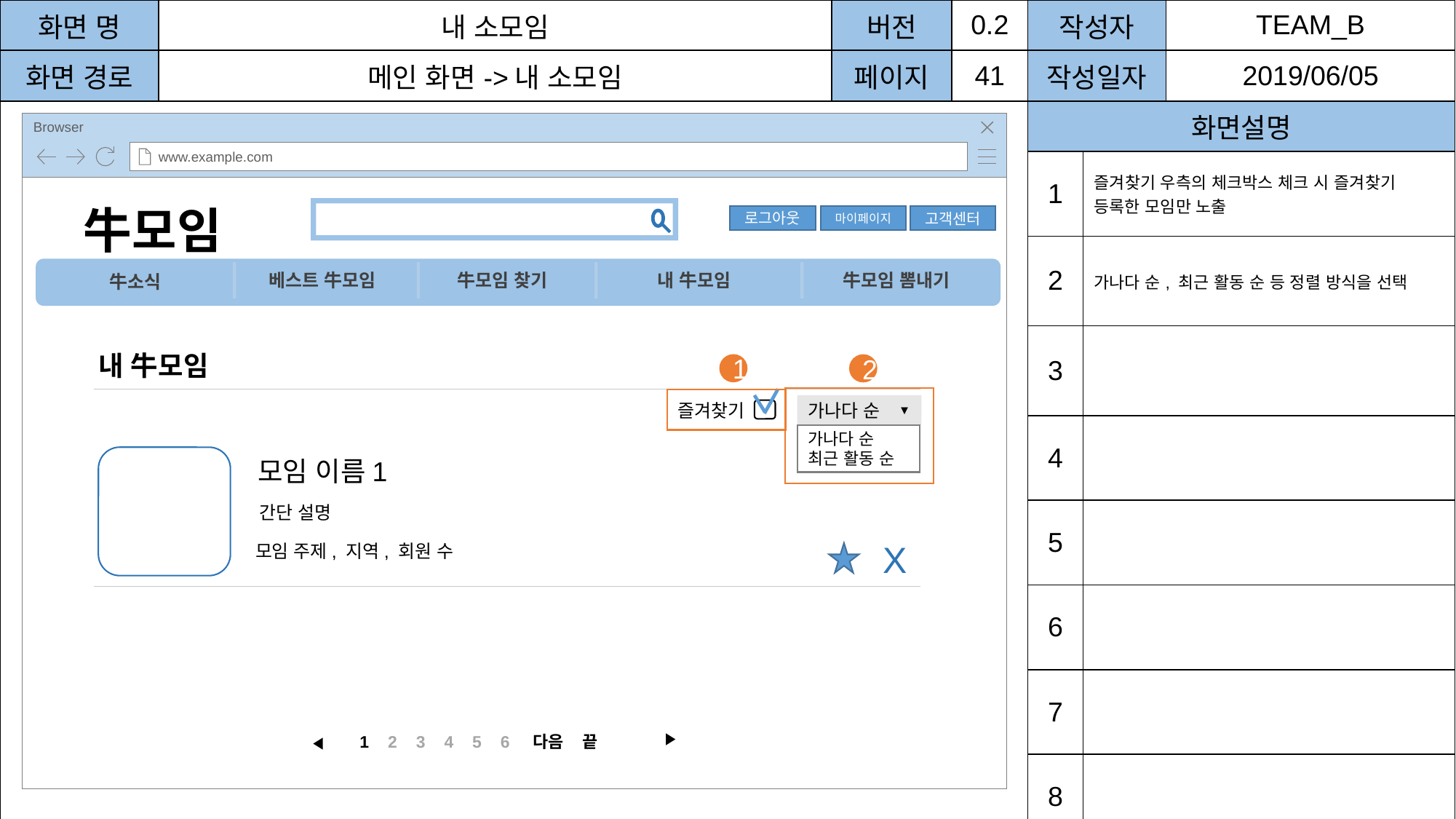

| 화면 명 | 내 소모임 | 버전 | 0.2 | 작성자 |  | TEAM\_B |
| --- | --- | --- | --- | --- | --- | --- |
| 화면 경로 | 메인 화면->내 소모임 | 페이지 | 41 | 작성일자 |  | 2019/06/05 |
|  |  |  |  | 화면설명 |  |  |
|  |  |  |  | 1 | 즐겨찾기 우측의 체크박스 체크 시 즐겨찾기 등록한 모임만 노출 |  |
|  |  |  |  | 2 | 가나다 순, 최근 활동 순 등 정렬 방식을 선택 |  |
|  |  |  |  | 3 |  |  |
|  |  |  |  | 4 |  |  |
|  |  |  |  | 5 |  |  |
|  |  |  |  | 6 |  |  |
|  |  |  |  | 7 |  |  |
|  |  |  |  | 8 |  |  |
Browser

www.example.com

牛모임

로그아웃
마이페이지
고객센터

베스트 牛모임
牛모임 찾기
내 牛모임
牛모임 뽐내기
牛소식
내 牛모임
1
2

즐겨찾기
가나다 순
▼

가나다 순
최근 활동 순

모임 이름1
간단 설명
모임 주제, 지역, 회원 수
X

▶
1    2    3    4    5    6    다음    끝
◀